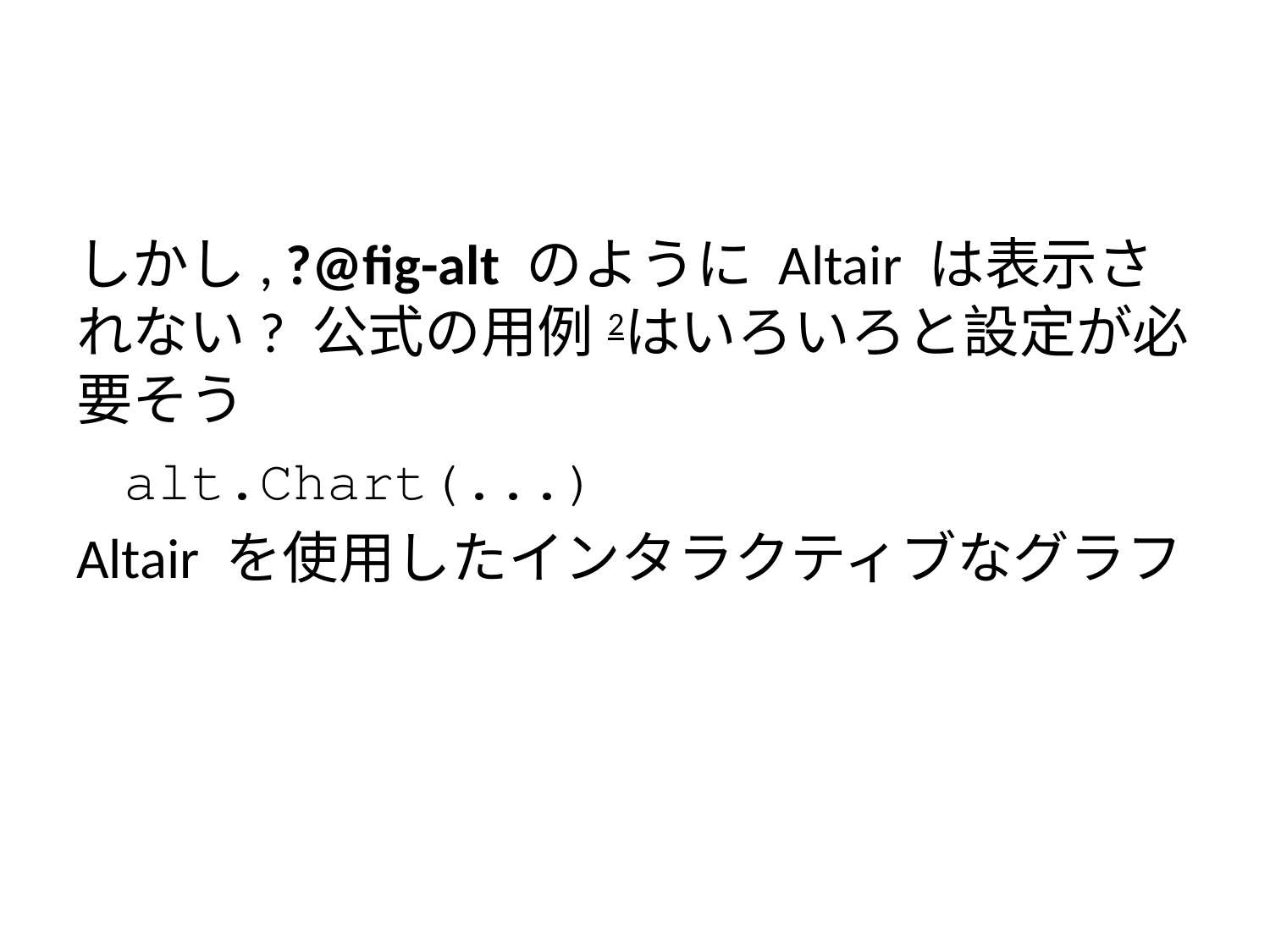

しかし, ?@fig-alt のように Altair は表示されない? 公式の用例2はいろいろと設定が必要そう
alt.Chart(...)
Altair を使用したインタラクティブなグラフ